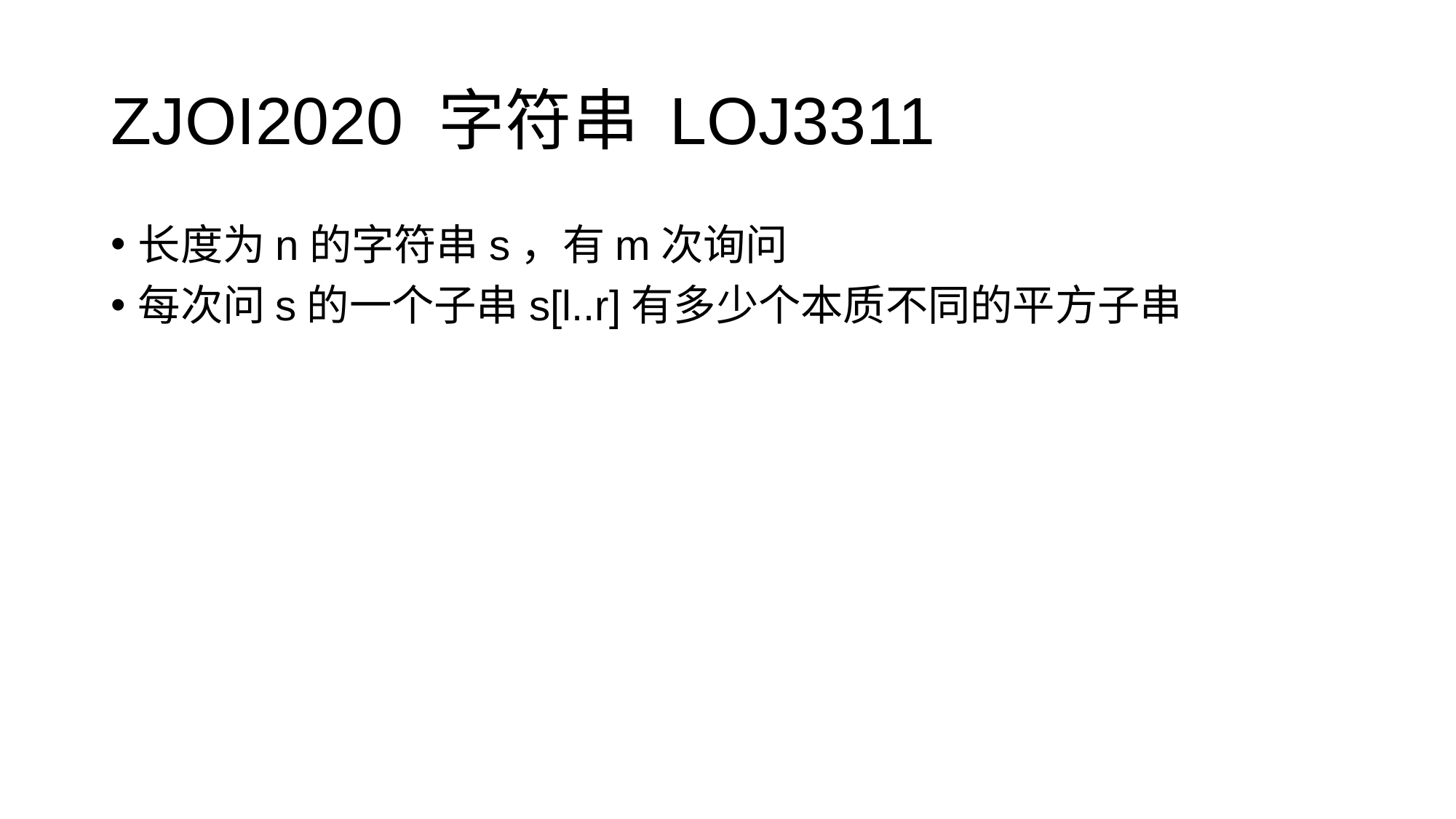

# ZJOI2020 字符串 LOJ3311
长度为n的字符串s，有m次询问
每次问s的一个子串s[l..r]有多少个本质不同的平方子串